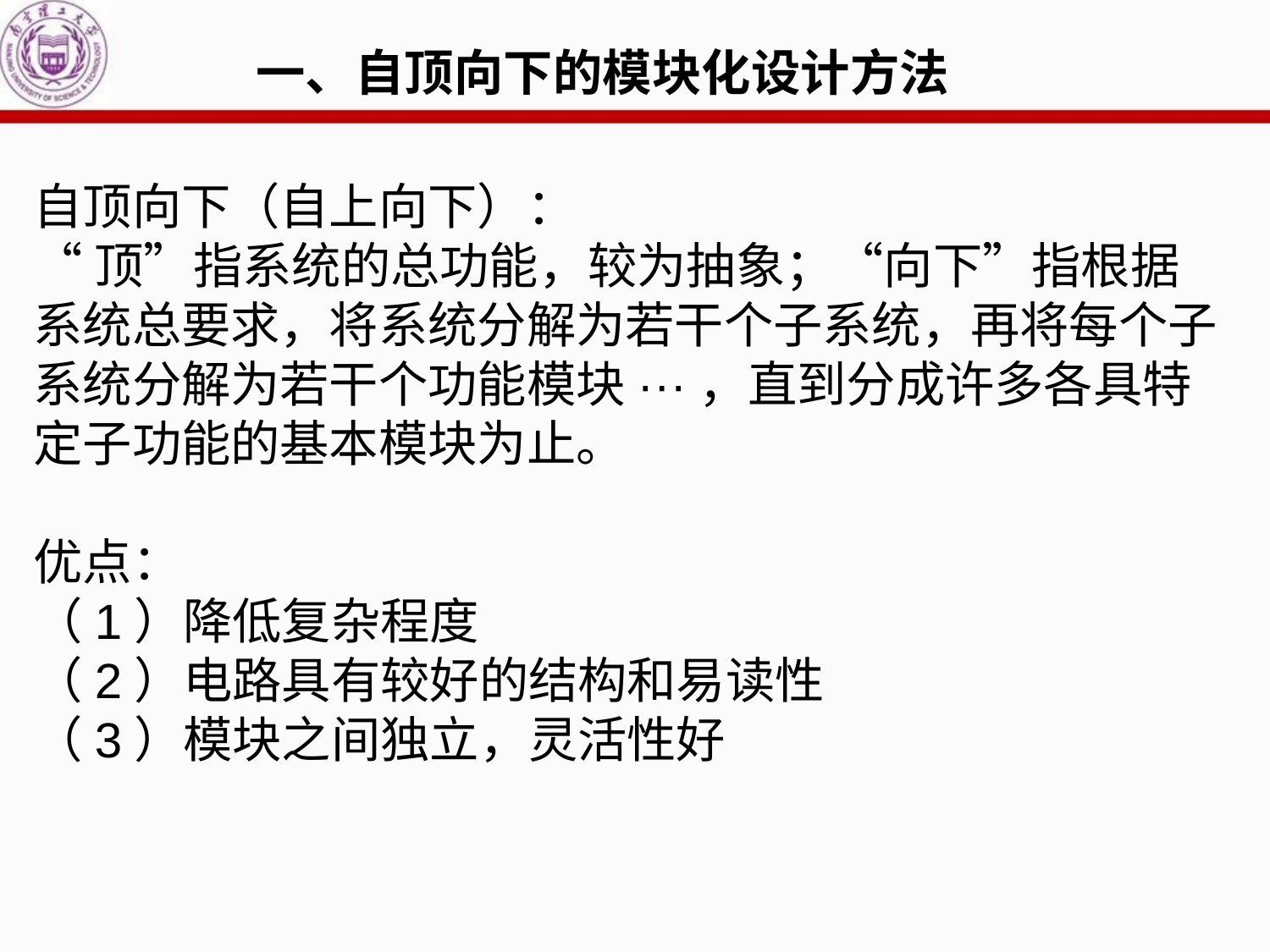

一、自顶向下的模块化设计方法
自顶向下（自上向下）：
“顶”指系统的总功能，较为抽象；“向下”指根据系统总要求，将系统分解为若干个子系统，再将每个子系统分解为若干个功能模块···，直到分成许多各具特定子功能的基本模块为止。

优点：
（1）降低复杂程度
（2）电路具有较好的结构和易读性
（3）模块之间独立，灵活性好